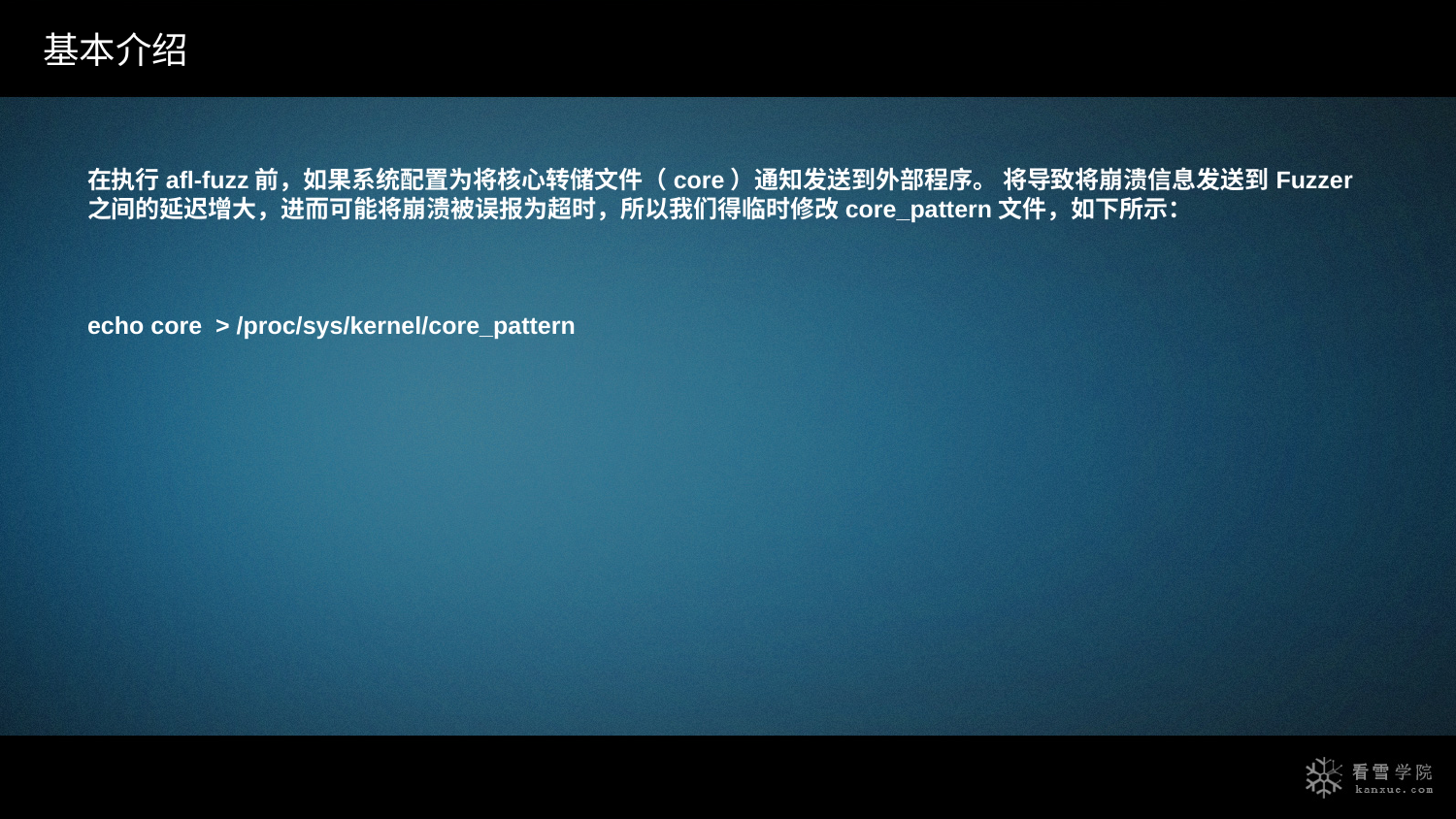

基本介绍
在执行afl-fuzz前，如果系统配置为将核心转储文件（core）通知发送到外部程序。 将导致将崩溃信息发送到Fuzzer之间的延迟增大，进而可能将崩溃被误报为超时，所以我们得临时修改core_pattern文件，如下所示：

echo core  > /proc/sys/kernel/core_pattern